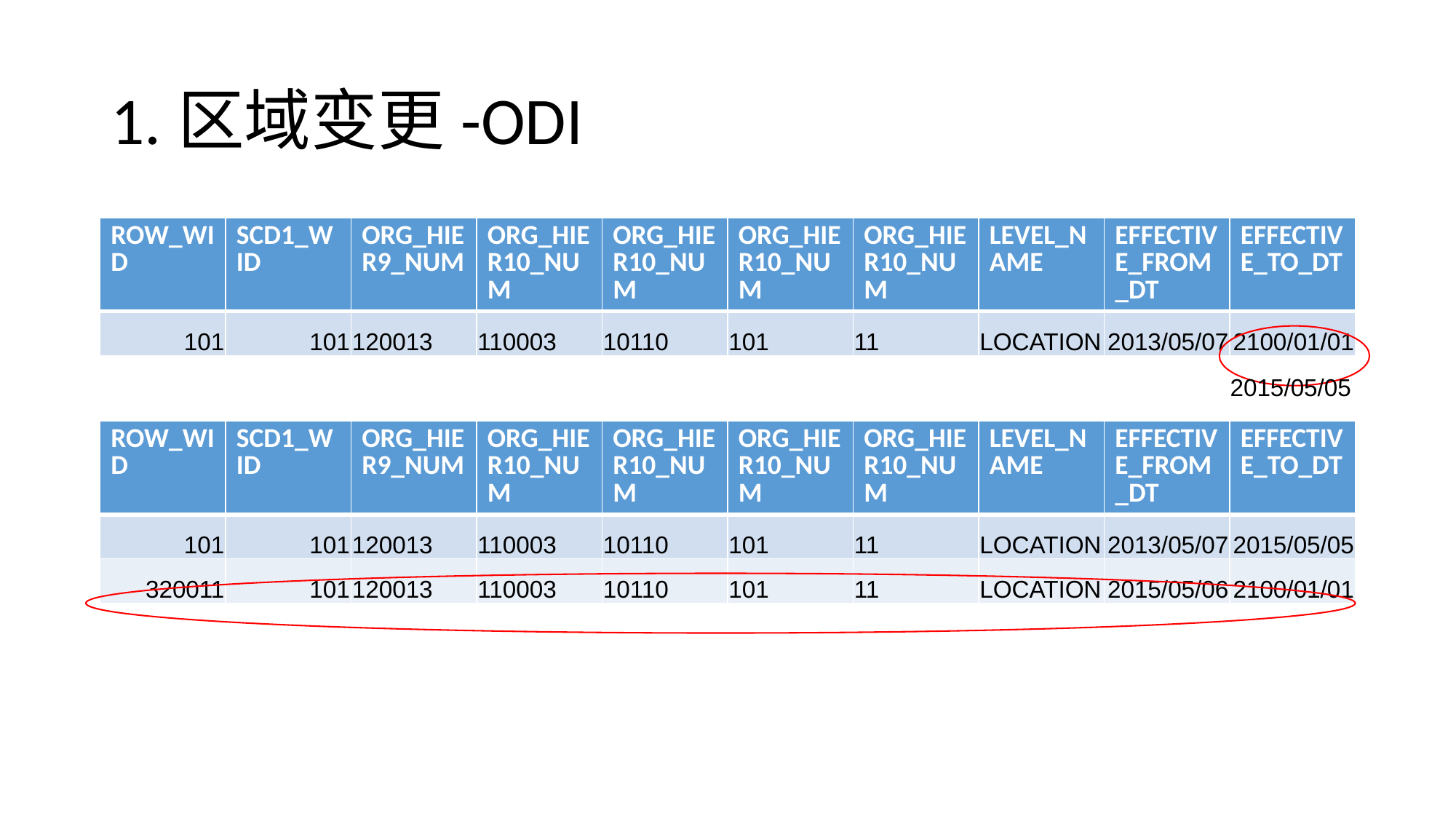

# 1.区域变更-ODI
| ROW\_WID | SCD1\_WID | ORG\_HIER9\_NUM | ORG\_HIER10\_NUM | ORG\_HIER10\_NUM | ORG\_HIER10\_NUM | ORG\_HIER10\_NUM | LEVEL\_NAME | EFFECTIVE\_FROM\_DT | EFFECTIVE\_TO\_DT |
| --- | --- | --- | --- | --- | --- | --- | --- | --- | --- |
| 101 | 101 | 120013 | 110003 | 10110 | 101 | 11 | LOCATION | 2013/05/07 | 2100/01/01 |

2015/05/05
| ROW\_WID | SCD1\_WID | ORG\_HIER9\_NUM | ORG\_HIER10\_NUM | ORG\_HIER10\_NUM | ORG\_HIER10\_NUM | ORG\_HIER10\_NUM | LEVEL\_NAME | EFFECTIVE\_FROM\_DT | EFFECTIVE\_TO\_DT |
| --- | --- | --- | --- | --- | --- | --- | --- | --- | --- |
| 101 | 101 | 120013 | 110003 | 10110 | 101 | 11 | LOCATION | 2013/05/07 | 2015/05/05 |
| 320011 | 101 | 120013 | 110003 | 10110 | 101 | 11 | LOCATION | 2015/05/06 | 2100/01/01 |